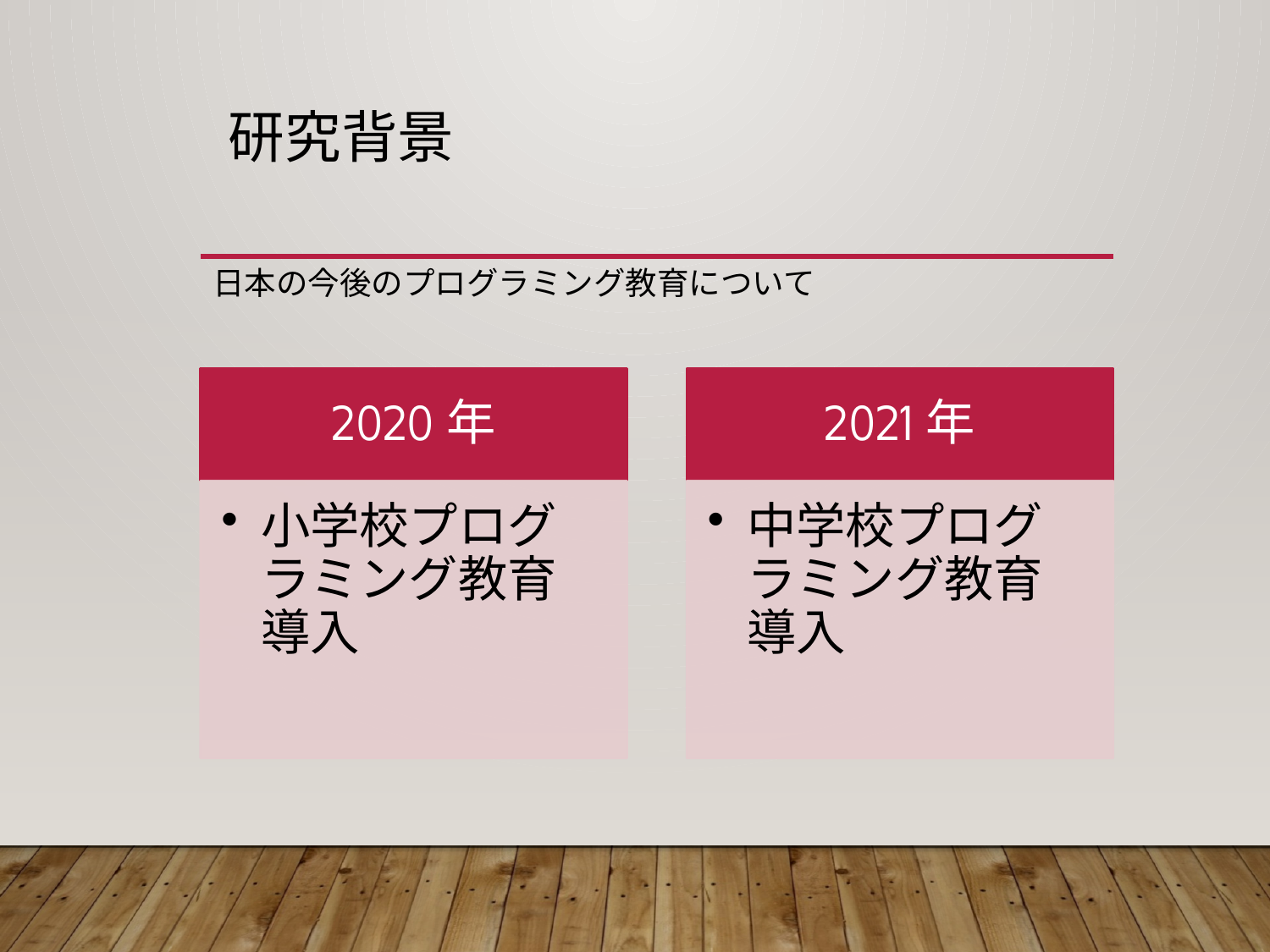

# 研究背景
日本の今後のプログラミング教育について
2020年
小学校プログラミング教育導入
2021年
中学校プログラミング教育導入